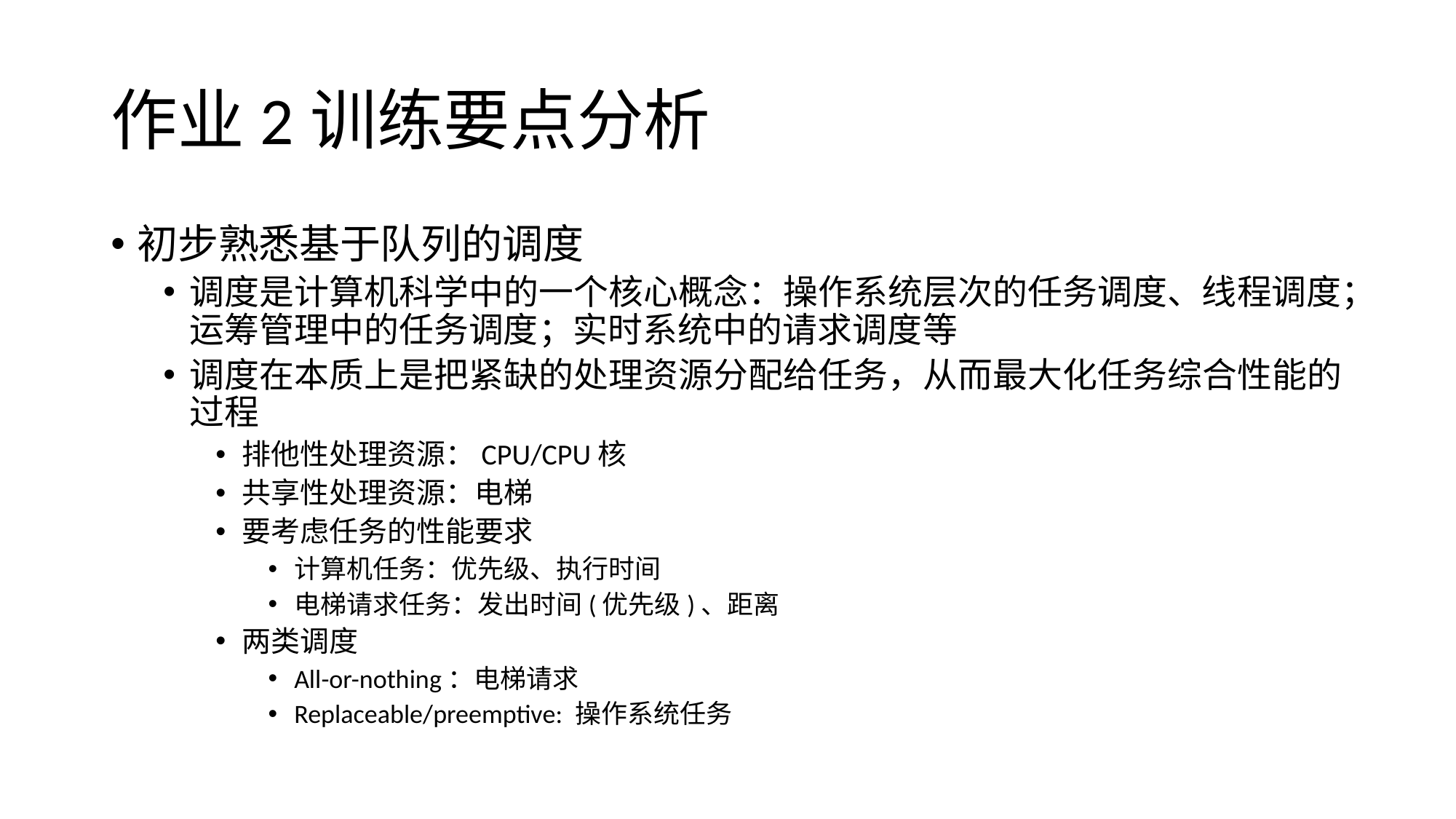

# 作业2训练要点分析
初步熟悉基于队列的调度
调度是计算机科学中的一个核心概念：操作系统层次的任务调度、线程调度；运筹管理中的任务调度；实时系统中的请求调度等
调度在本质上是把紧缺的处理资源分配给任务，从而最大化任务综合性能的过程
排他性处理资源：CPU/CPU核
共享性处理资源：电梯
要考虑任务的性能要求
计算机任务：优先级、执行时间
电梯请求任务：发出时间(优先级)、距离
两类调度
All-or-nothing：电梯请求
Replaceable/preemptive: 操作系统任务